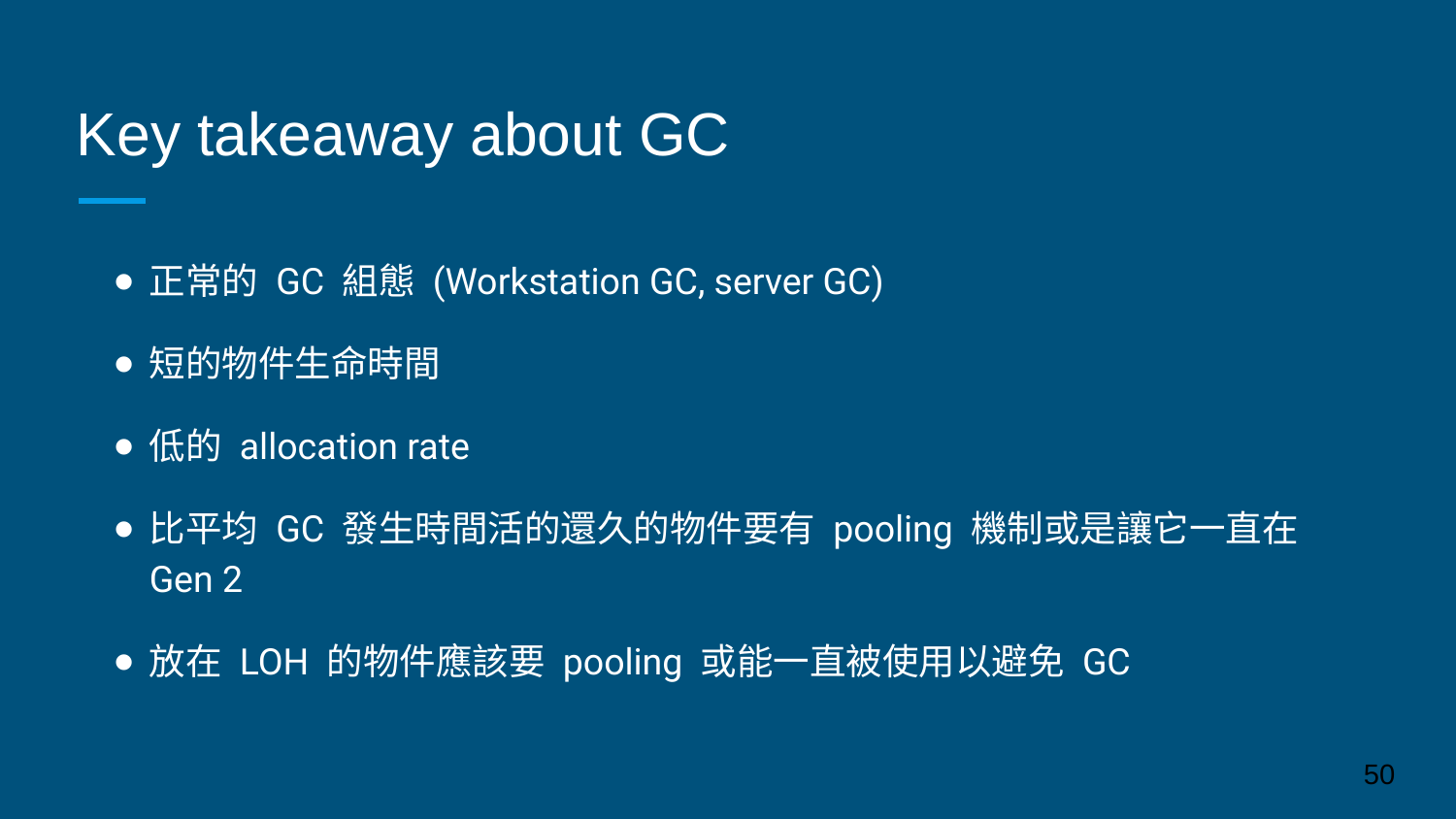

# Key takeaway about GC
正常的 GC 組態 (Workstation GC, server GC)
短的物件生命時間
低的 allocation rate
比平均 GC 發生時間活的還久的物件要有 pooling 機制或是讓它一直在 Gen 2
放在 LOH 的物件應該要 pooling 或能一直被使用以避免 GC

50